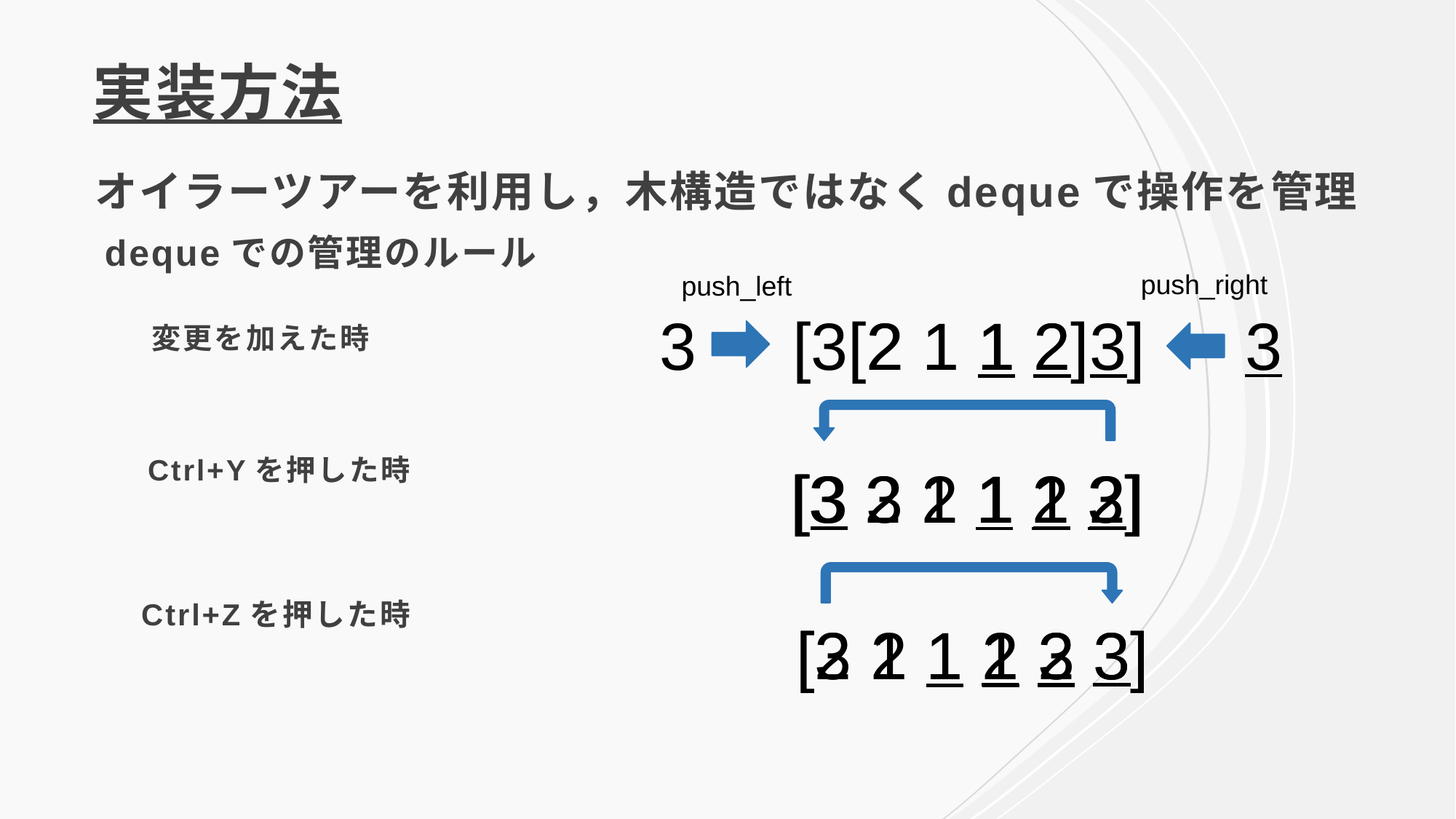

# 実装方法
オイラーツアーを利用し，木構造ではなくdequeで操作を管理
dequeでの管理のルール
push_right
3

push_left
3

[3 2 1 1 2 3]
[2 1 1 2]
変更を加えた時

Ctrl+Yを押した時
[3 3 2 1 1 2]
[3 2 1 1 2 3]

Ctrl+Zを押した時
[3 2 1 1 2 3]
[2 1 1 2 3 3]